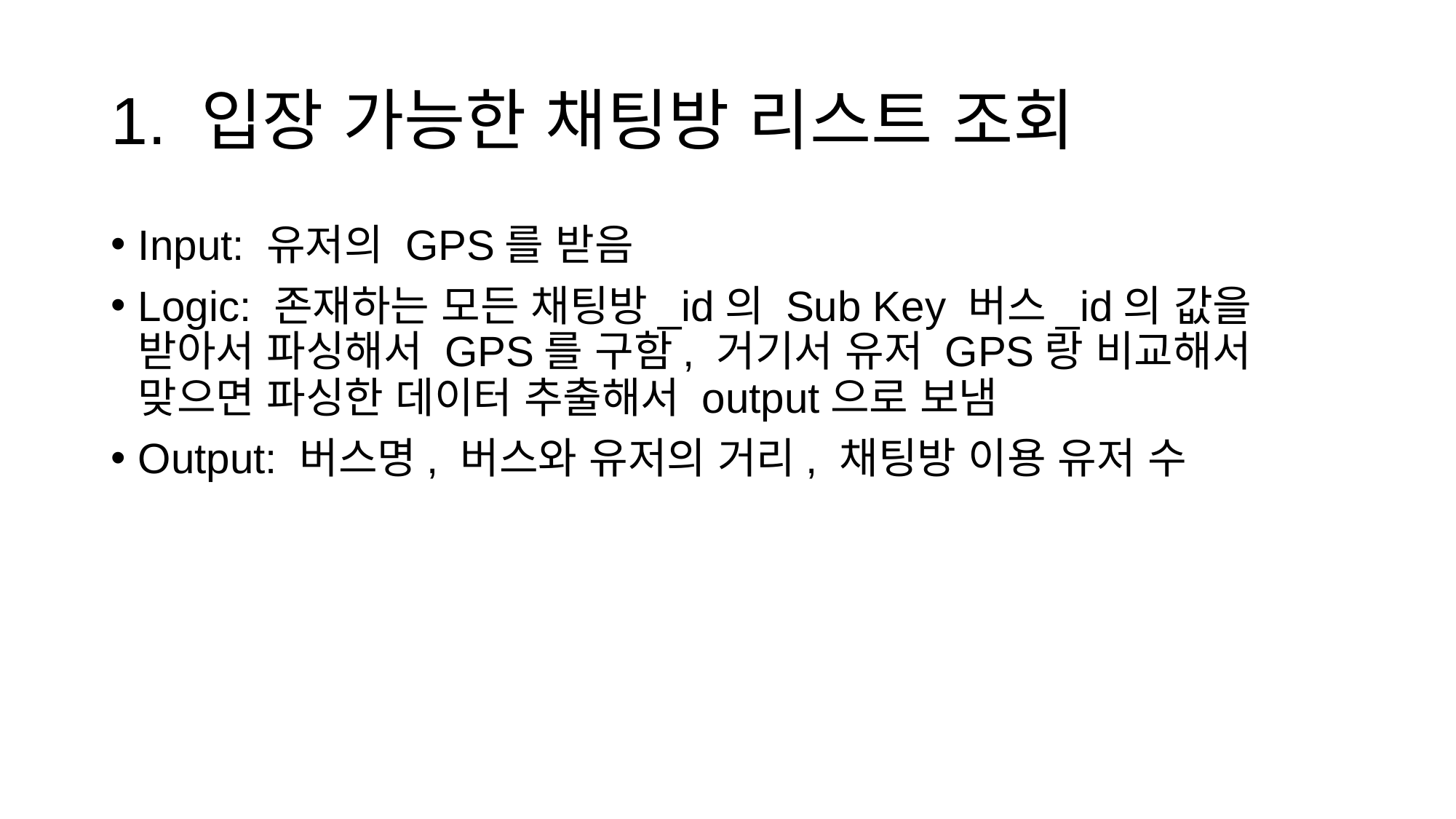

# 1. 입장 가능한 채팅방 리스트 조회
Input: 유저의 GPS를 받음
Logic: 존재하는 모든 채팅방_id의 Sub Key 버스_id의 값을 받아서 파싱해서 GPS를 구함, 거기서 유저 GPS랑 비교해서 맞으면 파싱한 데이터 추출해서 output으로 보냄
Output: 버스명, 버스와 유저의 거리, 채팅방 이용 유저 수